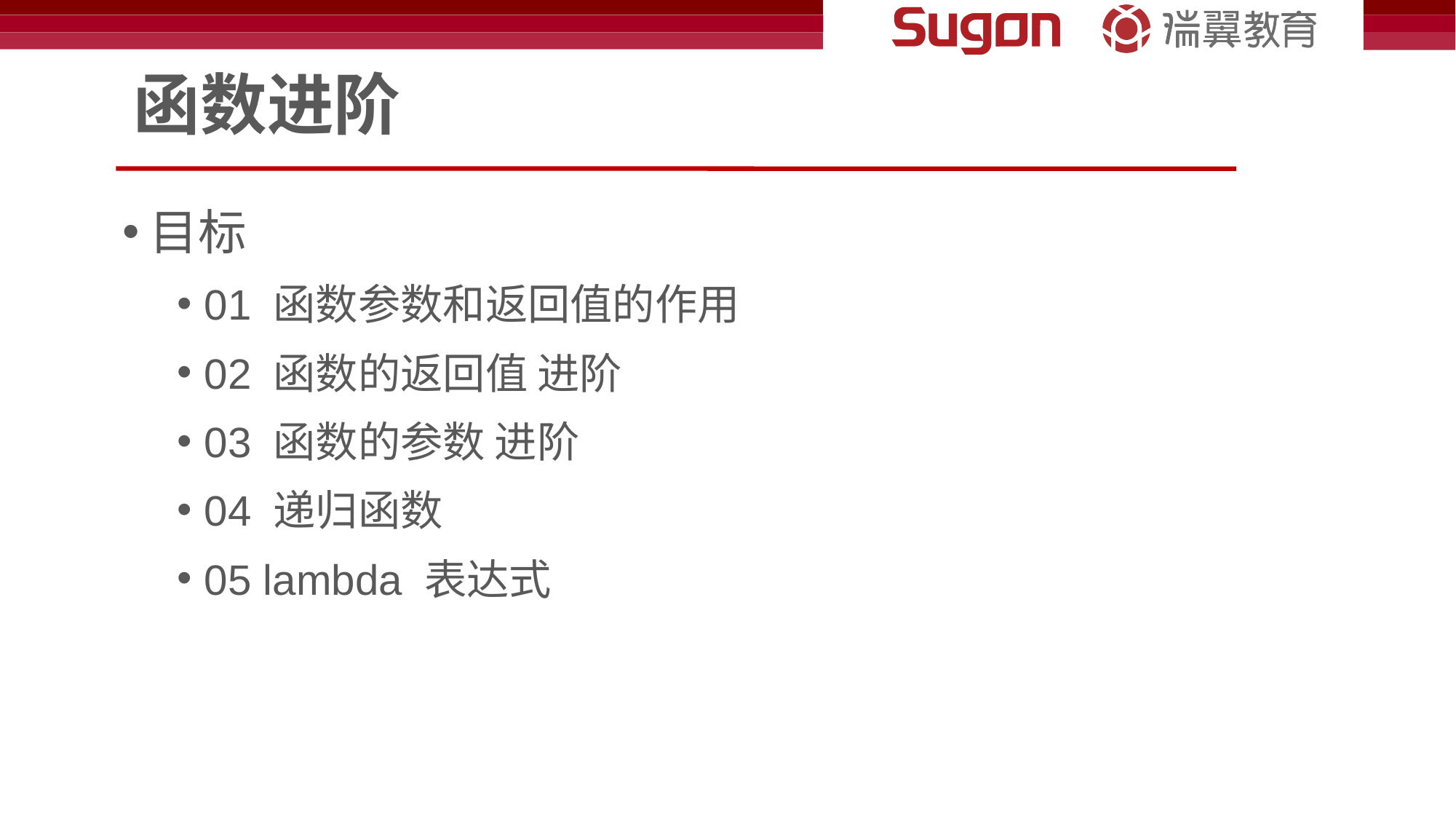

# 函数进阶
目标
01 函数参数和返回值的作用
02 函数的返回值 进阶
03 函数的参数 进阶
04 递归函数
05 lambda 表达式